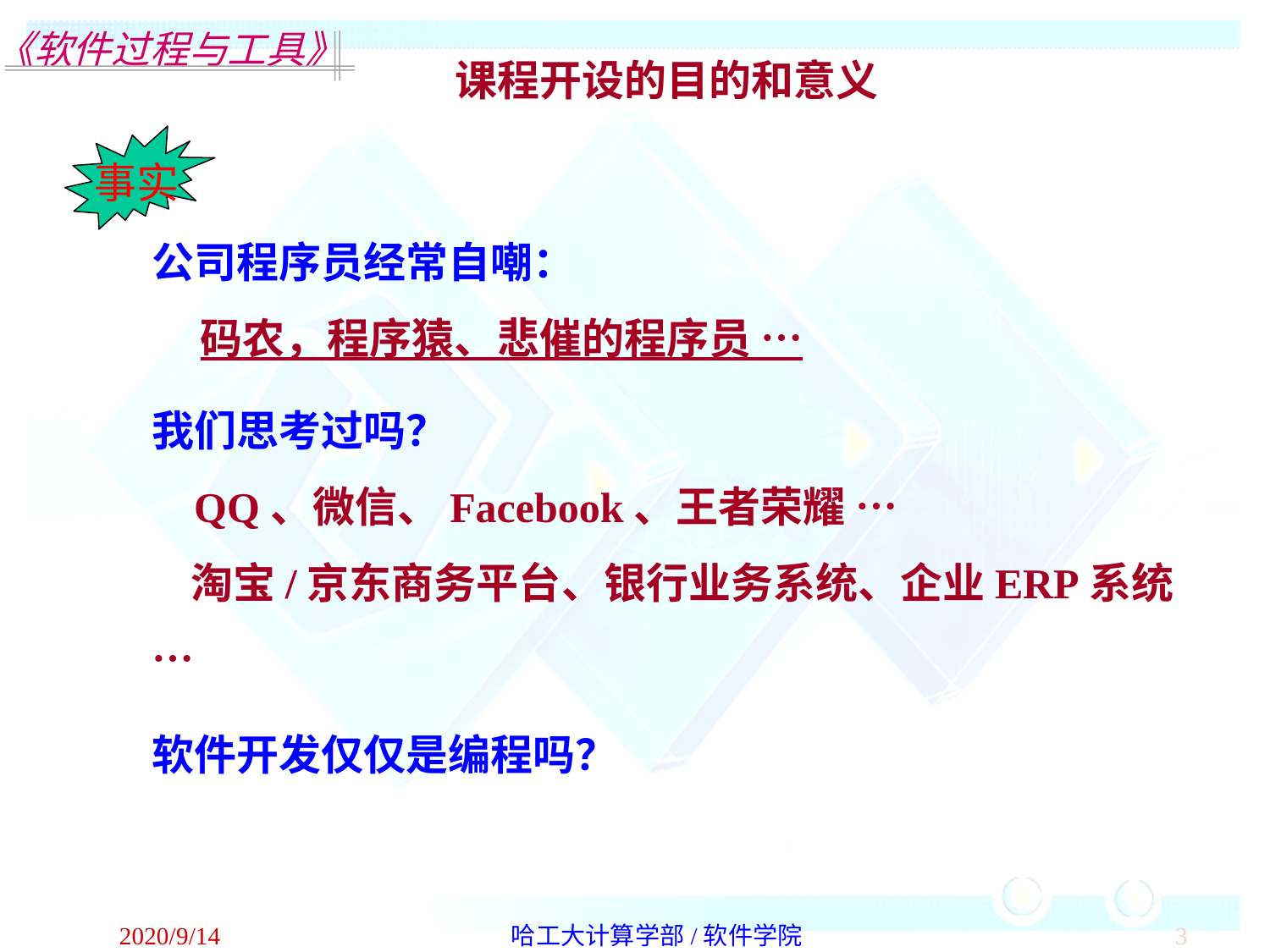

课程开设的目的和意义

事实
公司程序员经常自嘲：
    码农，程序猿、悲催的程序员 …
我们思考过吗？
    QQ、微信、Facebook、王者荣耀 …
   淘宝/京东商务平台、银行业务系统、企业ERP系统 …
软件开发仅仅是编程吗？